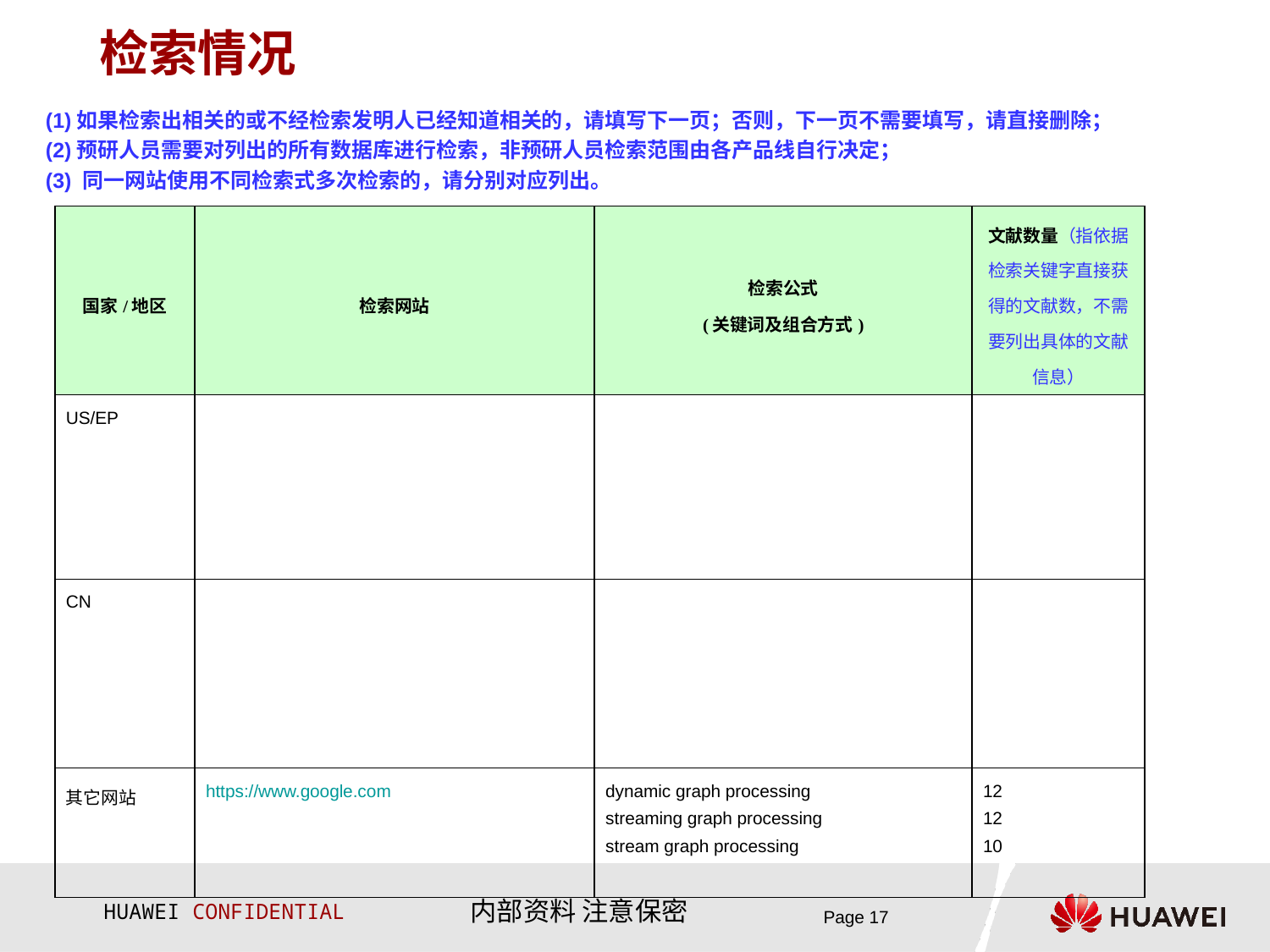

# 检索情况
(1)如果检索出相关的或不经检索发明人已经知道相关的，请填写下一页；否则，下一页不需要填写，请直接删除；
(2)预研人员需要对列出的所有数据库进行检索，非预研人员检索范围由各产品线自行决定；
(3) 同一网站使用不同检索式多次检索的，请分别对应列出。
| 国家/地区 | 检索网站 | 检索公式 (关键词及组合方式) | 文献数量（指依据检索关键字直接获得的文献数，不需要列出具体的文献信息） |
| --- | --- | --- | --- |
| US/EP |  |  |  |
| CN |  |  |  |
| 其它网站 | https://www.google.com | dynamic graph processing streaming graph processing stream graph processing | 12 12 10 |

Page 17